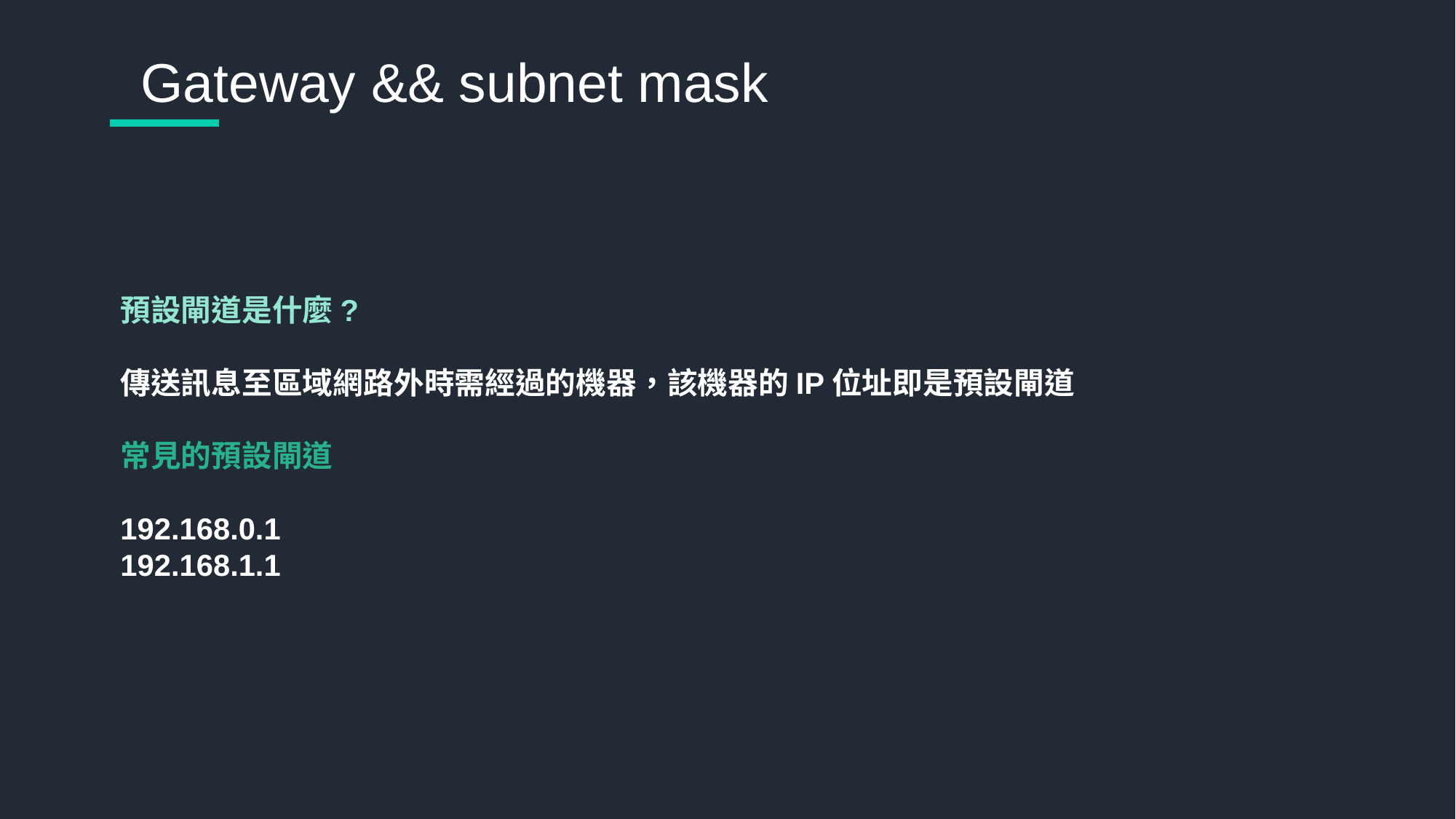

Gateway && subnet mask
預設閘道是什麼?
傳送訊息至區域網路外時需經過的機器，該機器的IP位址即是預設閘道
常見的預設閘道
192.168.0.1
192.168.1.1